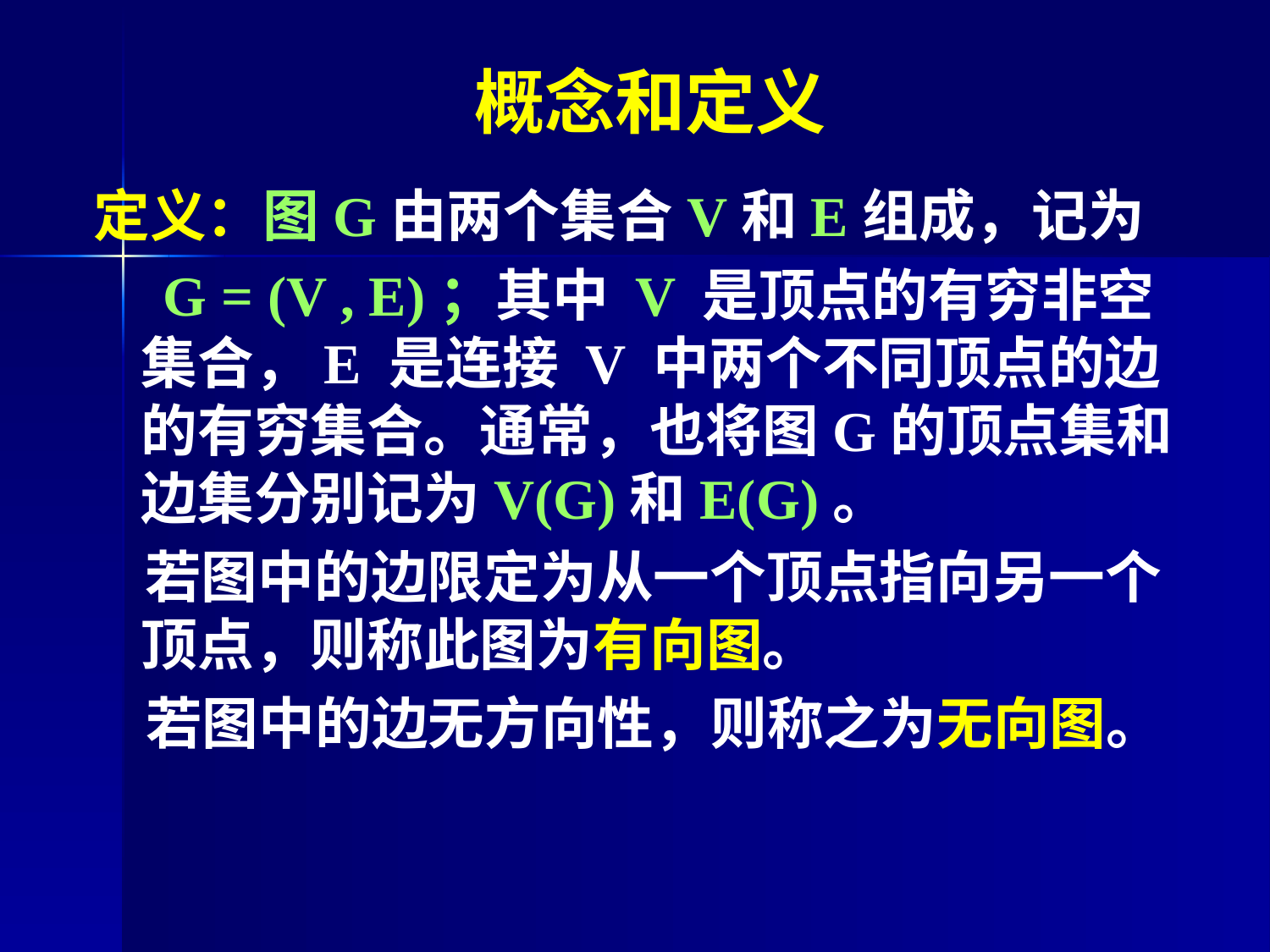

概念和定义
定义：图G由两个集合V和E组成，记为
　G = (V , E)；其中 V 是顶点的有穷非空集合，E 是连接 V 中两个不同顶点的边的有穷集合。通常，也将图G的顶点集和边集分别记为V(G)和E(G)。
   若图中的边限定为从一个顶点指向另一个顶点，则称此图为有向图。
   若图中的边无方向性，则称之为无向图。